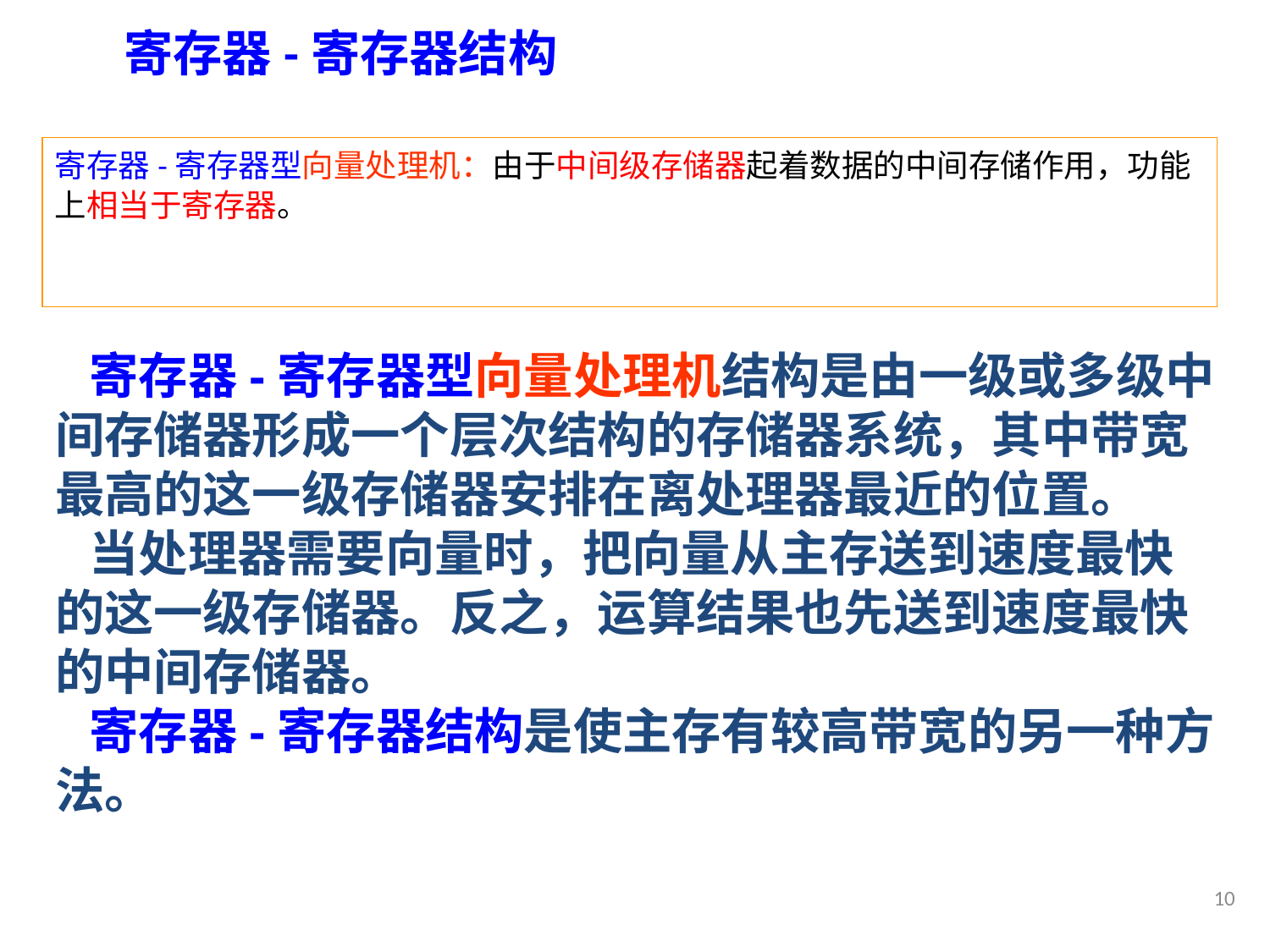

# 寄存器-寄存器结构
寄存器-寄存器型向量处理机：由于中间级存储器起着数据的中间存储作用，功能上相当于寄存器。
  寄存器-寄存器型向量处理机结构是由一级或多级中间存储器形成一个层次结构的存储器系统，其中带宽最高的这一级存储器安排在离处理器最近的位置。
  当处理器需要向量时，把向量从主存送到速度最快的这一级存储器。反之，运算结果也先送到速度最快的中间存储器。
  寄存器-寄存器结构是使主存有较高带宽的另一种方法。
10